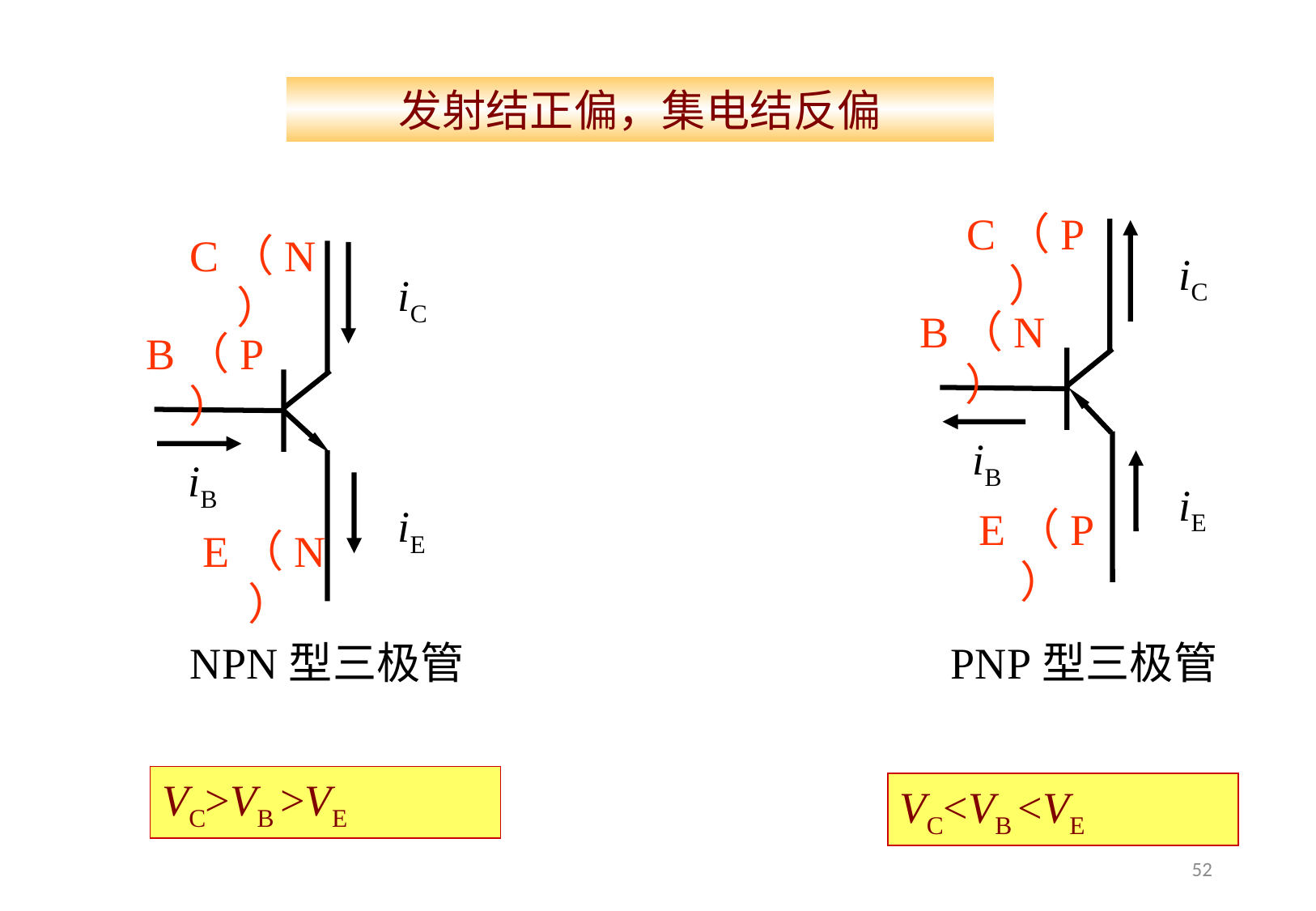

发射结正偏，集电结反偏

C（P）
iC
B（N）

iB

iE
E（P）
PNP型三极管

C（N）
iC
B（P）

iB

iE
E（N）
NPN型三极管
VC>VB >VE
VC<VB <VE
52